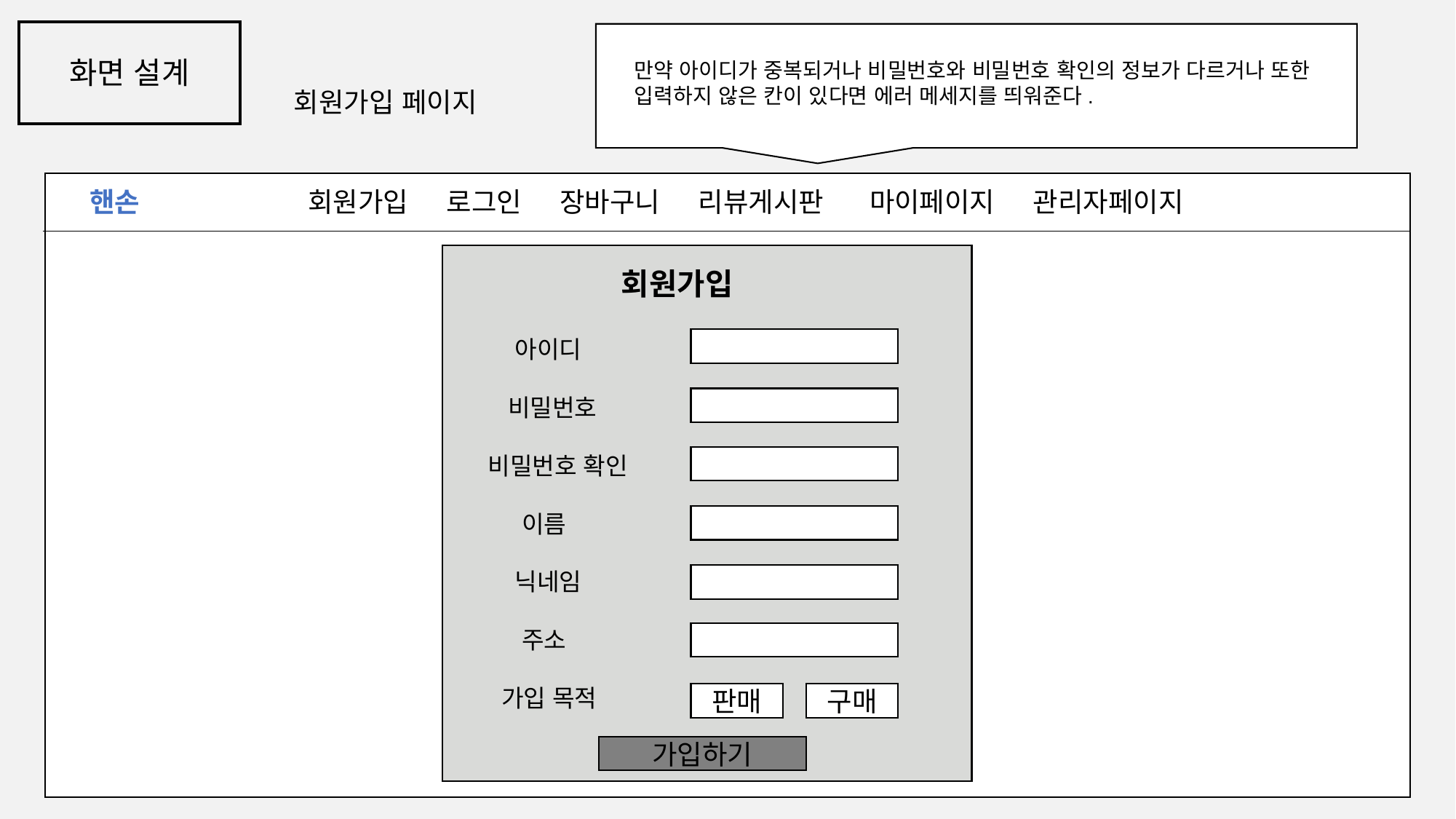

화면 설계

만약 아이디가 중복되거나 비밀번호와 비밀번호 확인의 정보가 다르거나 또한 입력하지 않은 칸이 있다면 에러 메세지를 띄워준다.
회원가입 페이지

핸손                      회원가입     로그인     장바구니     리뷰게시판      마이페이지     관리자페이지

                 회원가입

      아이디

     비밀번호

  비밀번호 확인

       이름

      닉네임

       주소

    가입 목적

판매
구매
가입하기